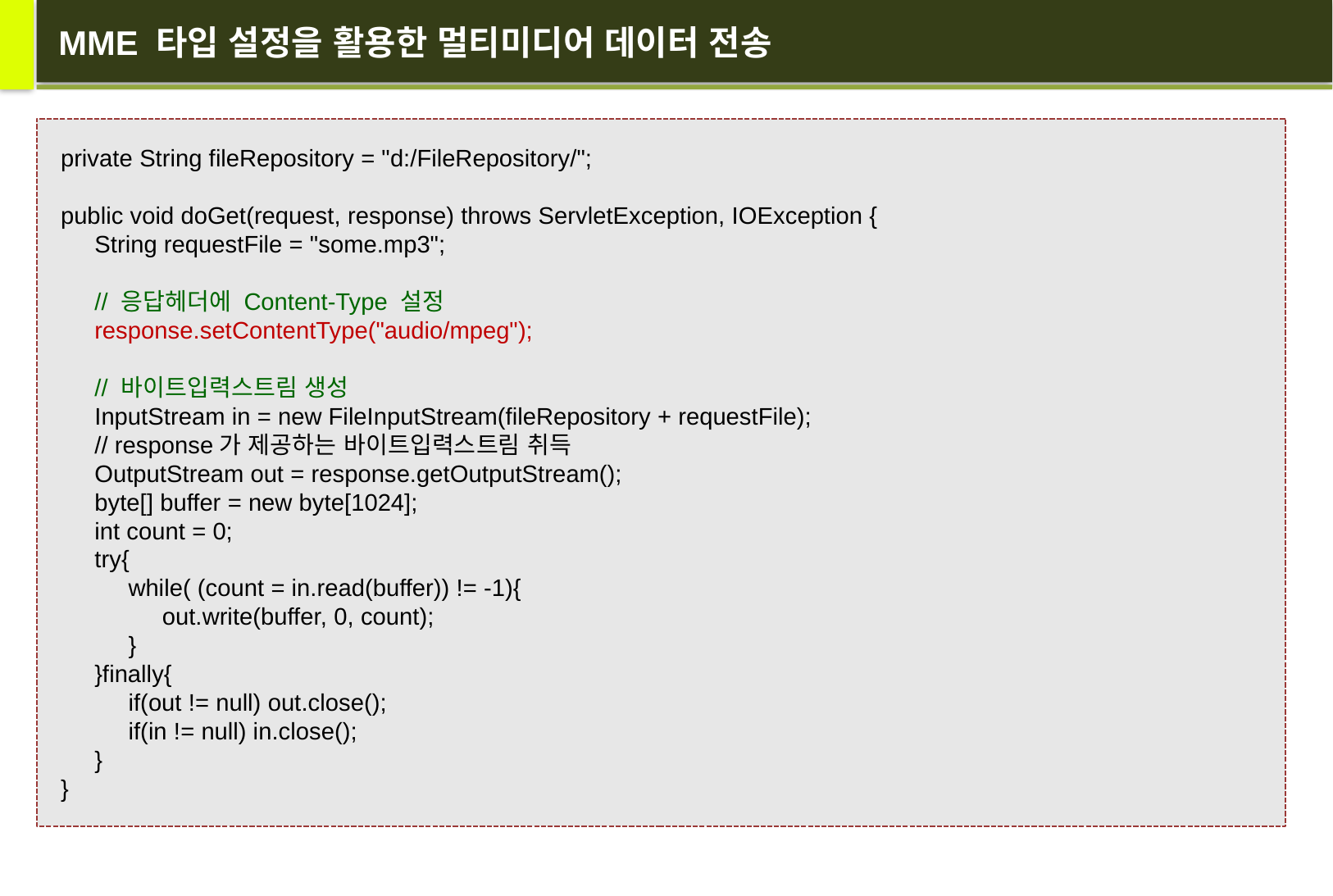

# MME 타입 설정을 활용한 멀티미디어 데이터 전송
private String fileRepository = "d:/FileRepository/";

public void doGet(request, response) throws ServletException, IOException {
     String requestFile = "some.mp3";

     // 응답헤더에 Content-Type 설정
     response.setContentType("audio/mpeg");

     // 바이트입력스트림 생성
     InputStream in = new FileInputStream(fileRepository + requestFile);
     // response가 제공하는 바이트입력스트림 취득
     OutputStream out = response.getOutputStream();
     byte[] buffer = new byte[1024];
     int count = 0;
     try{
          while( (count = in.read(buffer)) != -1){
               out.write(buffer, 0, count);
          }
     }finally{
          if(out != null) out.close();
          if(in != null) in.close();
     }
}